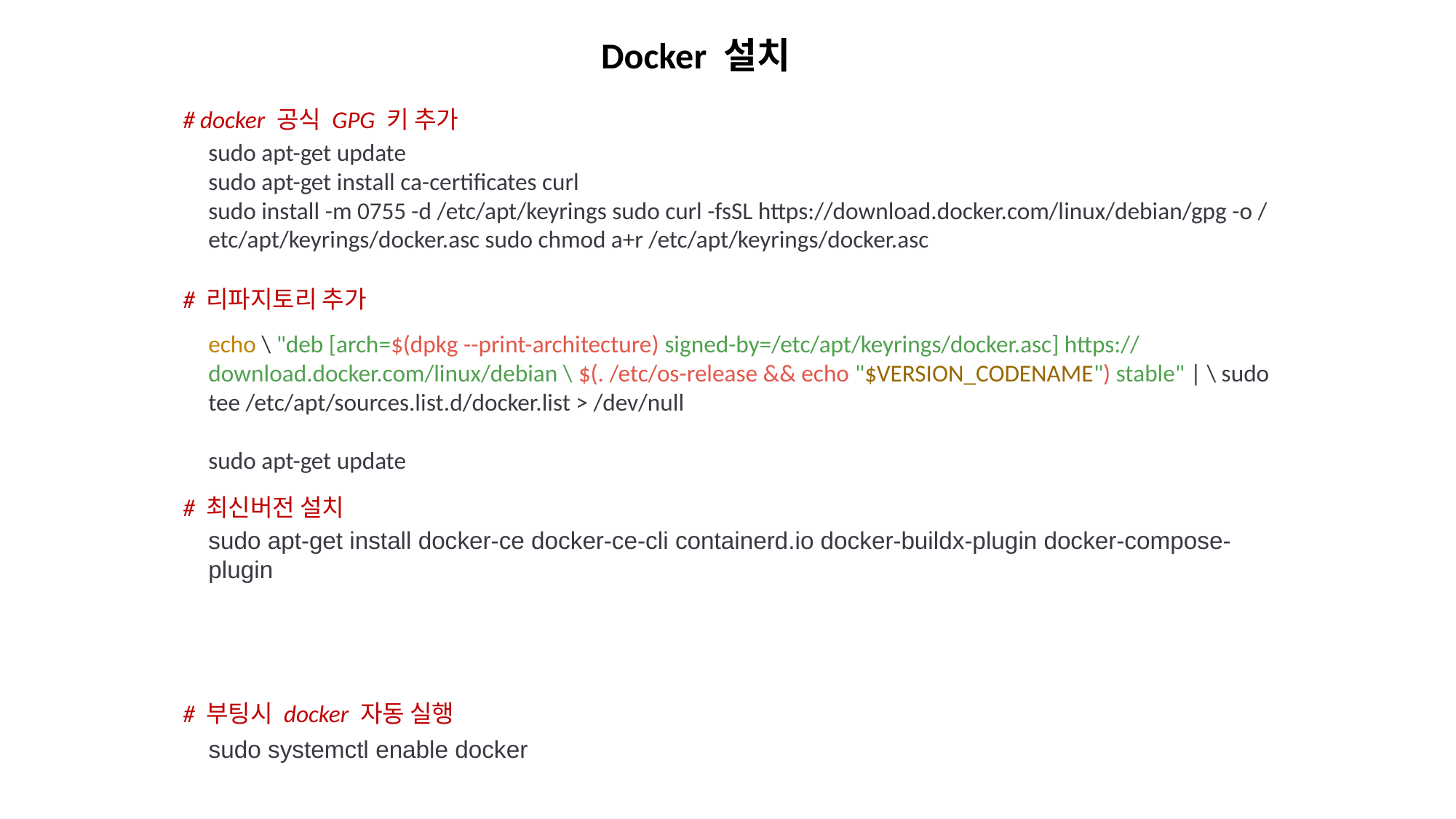

Docker 설치
# docker 공식 GPG 키 추가
sudo apt-get update
sudo apt-get install ca-certificates curl
sudo install -m 0755 -d /etc/apt/keyrings sudo curl -fsSL https://download.docker.com/linux/debian/gpg -o /etc/apt/keyrings/docker.asc sudo chmod a+r /etc/apt/keyrings/docker.asc
# 리파지토리 추가
echo \ "deb [arch=$(dpkg --print-architecture) signed-by=/etc/apt/keyrings/docker.asc] https://download.docker.com/linux/debian \ $(. /etc/os-release && echo "$VERSION_CODENAME") stable" | \ sudo tee /etc/apt/sources.list.d/docker.list > /dev/null

sudo apt-get update
# 최신버전 설치
sudo apt-get install docker-ce docker-ce-cli containerd.io docker-buildx-plugin docker-compose-plugin
# 부팅시 docker 자동 실행
sudo systemctl enable docker